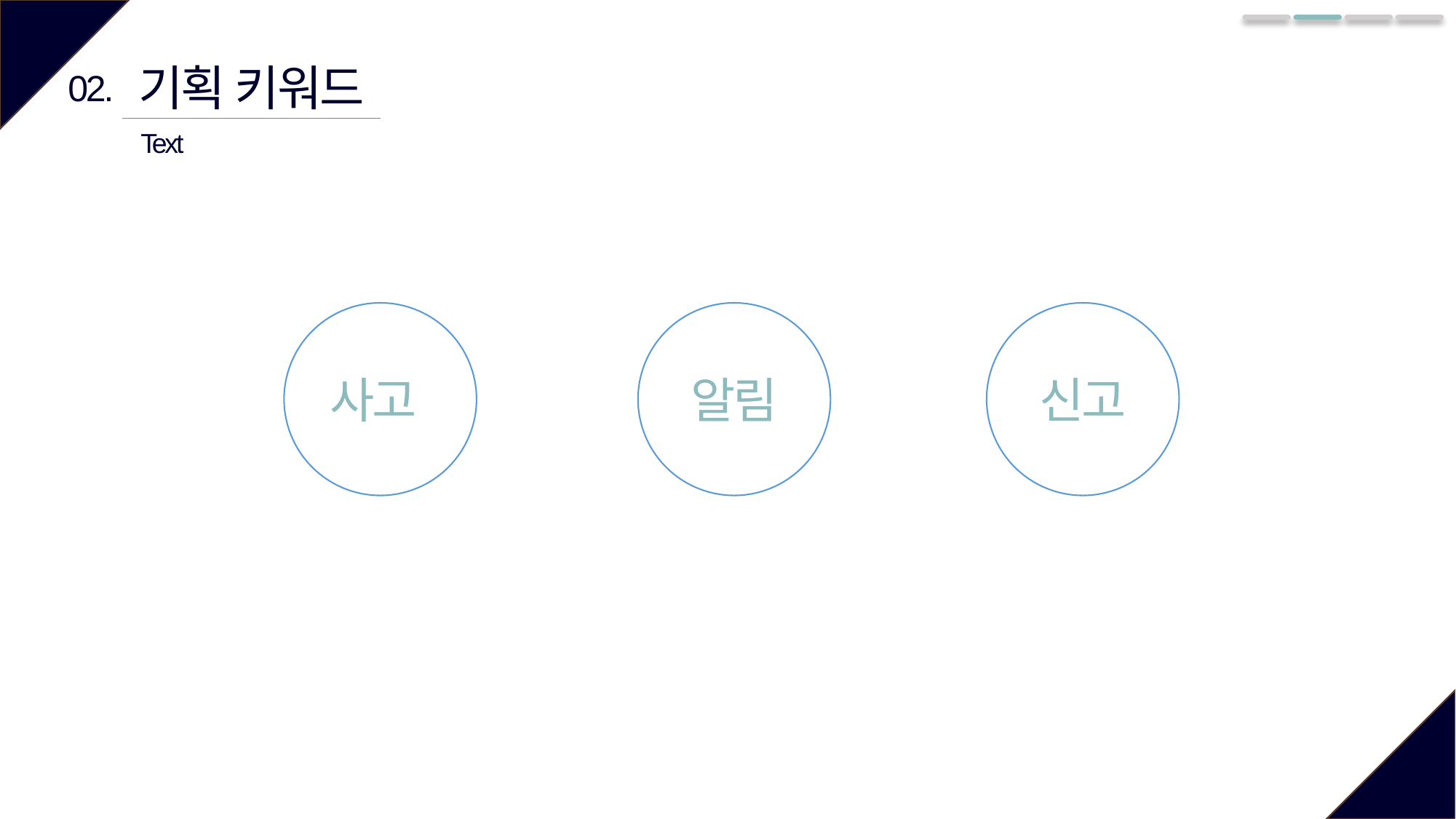

기획 키워드
02.
Text

신고
사고
알림